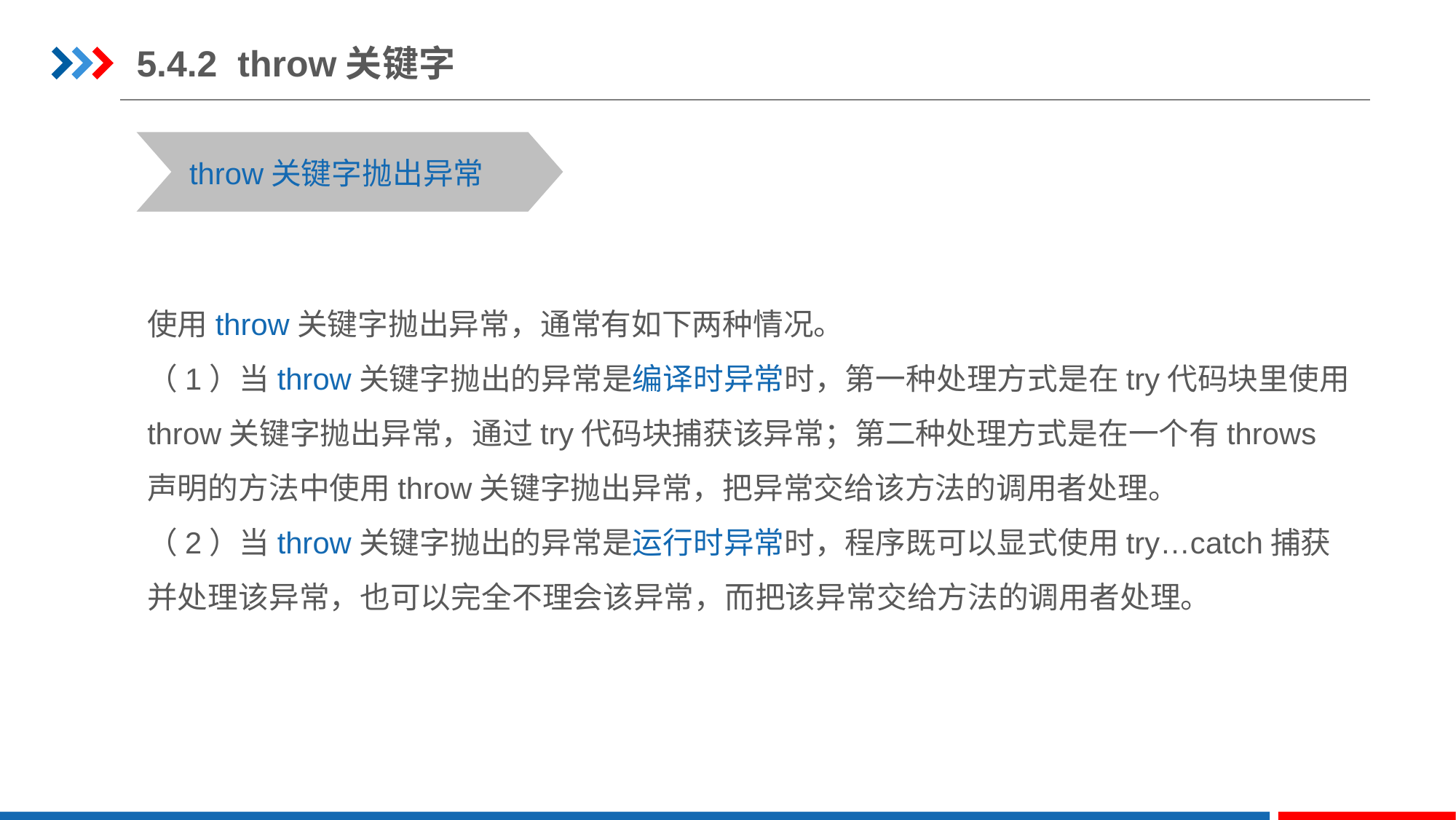

5.4.2  throw关键字

throw关键字抛出异常
使用throw关键字抛出异常，通常有如下两种情况。
（1）当throw关键字抛出的异常是编译时异常时，第一种处理方式是在try代码块里使用throw关键字抛出异常，通过try代码块捕获该异常；第二种处理方式是在一个有throws声明的方法中使用throw关键字抛出异常，把异常交给该方法的调用者处理。
（2）当throw关键字抛出的异常是运行时异常时，程序既可以显式使用try…catch捕获并处理该异常，也可以完全不理会该异常，而把该异常交给方法的调用者处理。